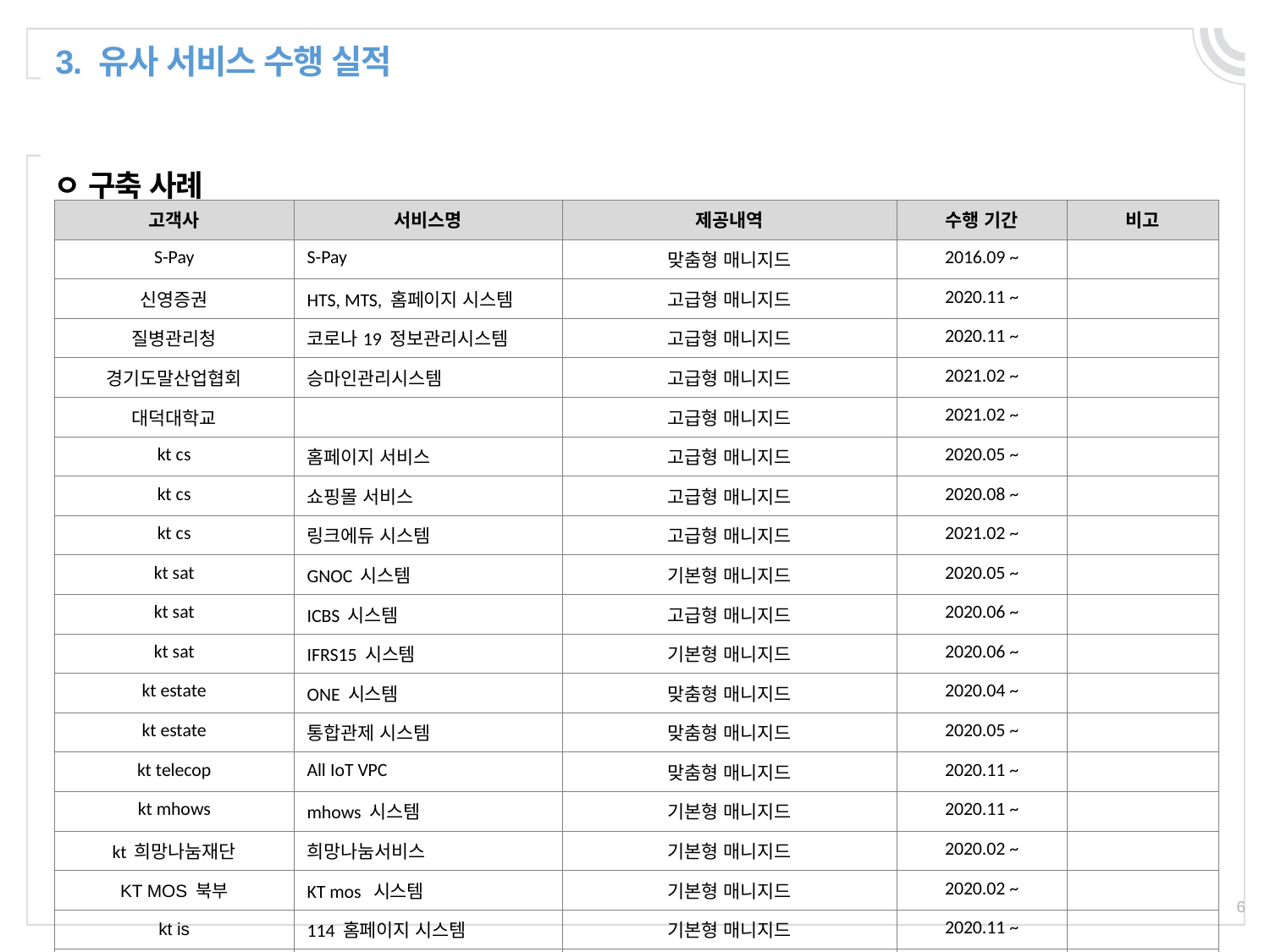

3. 유사 서비스 수행 실적
ㅇ 구축 사례
| 고객사 | 서비스명 | 제공내역 | 수행 기간 | 비고 |
| --- | --- | --- | --- | --- |
| S-Pay | S-Pay | 맞춤형 매니지드 | 2016.09 ~ |  |
| 신영증권 | HTS, MTS, 홈페이지 시스템 | 고급형 매니지드 | 2020.11 ~ |  |
| 질병관리청 | 코로나19 정보관리시스템 | 고급형 매니지드 | 2020.11 ~ |  |
| 경기도말산업협회 | 승마인관리시스템 | 고급형 매니지드 | 2021.02 ~ |  |
| 대덕대학교 |  | 고급형 매니지드 | 2021.02 ~ |  |
| kt cs | 홈페이지 서비스 | 고급형 매니지드 | 2020.05 ~ |  |
| kt cs | 쇼핑몰 서비스 | 고급형 매니지드 | 2020.08 ~ |  |
| kt cs | 링크에듀 시스템 | 고급형 매니지드 | 2021.02 ~ |  |
| kt sat | GNOC 시스템 | 기본형 매니지드 | 2020.05 ~ |  |
| kt sat | ICBS 시스템 | 고급형 매니지드 | 2020.06 ~ |  |
| kt sat | IFRS15 시스템 | 기본형 매니지드 | 2020.06 ~ |  |
| kt estate | ONE 시스템 | 맞춤형 매니지드 | 2020.04 ~ |  |
| kt estate | 통합관제 시스템 | 맞춤형 매니지드 | 2020.05 ~ |  |
| kt telecop | All IoT VPC | 맞춤형 매니지드 | 2020.11 ~ |  |
| kt mhows | mhows 시스템 | 기본형 매니지드 | 2020.11 ~ |  |
| kt 희망나눔재단 | 희망나눔서비스 | 기본형 매니지드 | 2020.02 ~ |  |
| KT MOS 북부 | KT mos 시스템 | 기본형 매니지드 | 2020.02 ~ |  |
| kt is | 114 홈페이지 시스템 | 기본형 매니지드 | 2020.11 ~ |  |
| 화학정밀화학산업진흥회 |  | 고급형 매니지드 | 2021.02 ~ |  |